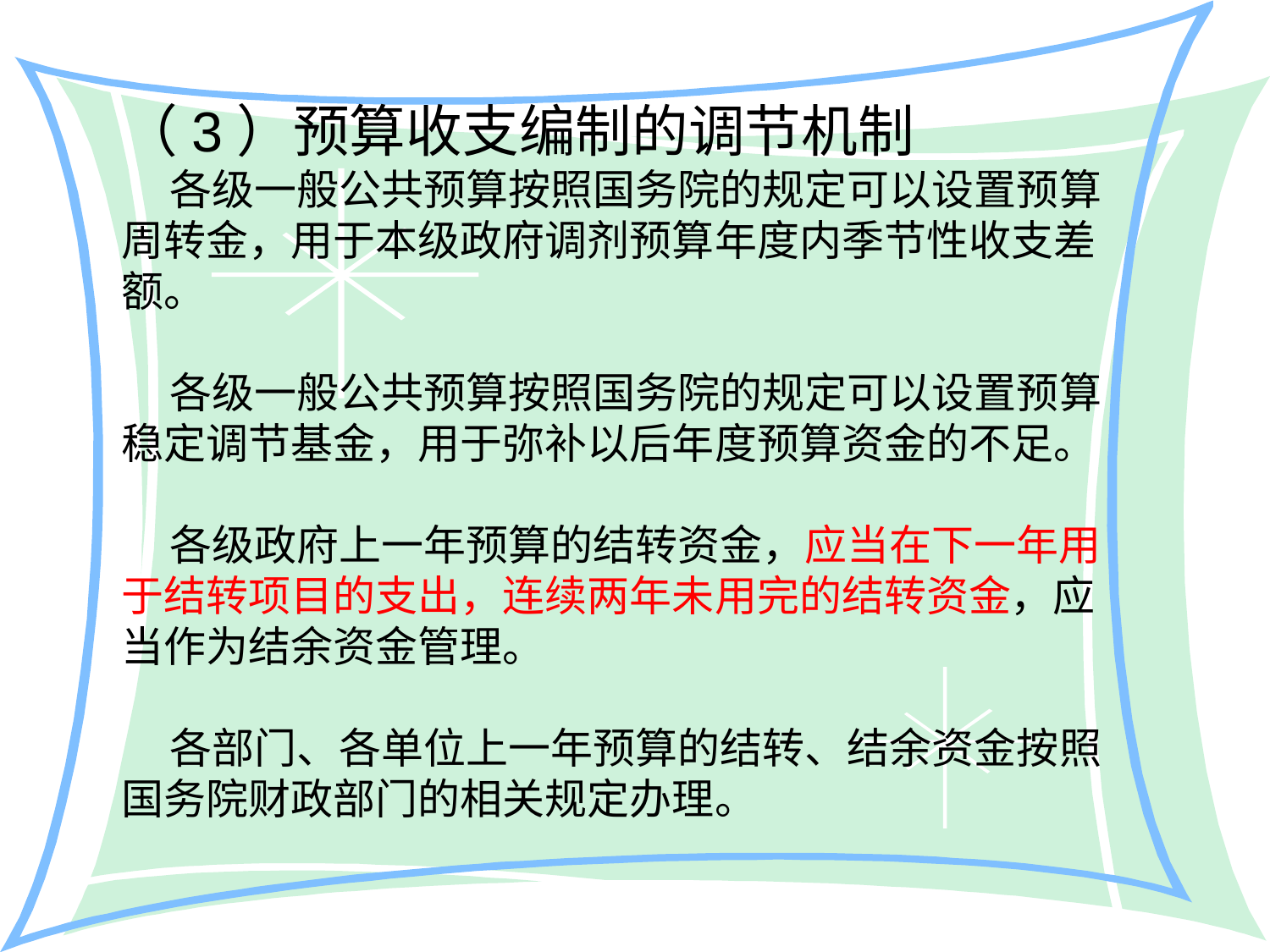

（3）预算收支编制的调节机制
    各级一般公共预算按照国务院的规定可以设置预算周转金，用于本级政府调剂预算年度内季节性收支差额。

    各级一般公共预算按照国务院的规定可以设置预算稳定调节基金，用于弥补以后年度预算资金的不足。

    各级政府上一年预算的结转资金，应当在下一年用于结转项目的支出，连续两年未用完的结转资金，应当作为结余资金管理。

    各部门、各单位上一年预算的结转、结余资金按照国务院财政部门的相关规定办理。